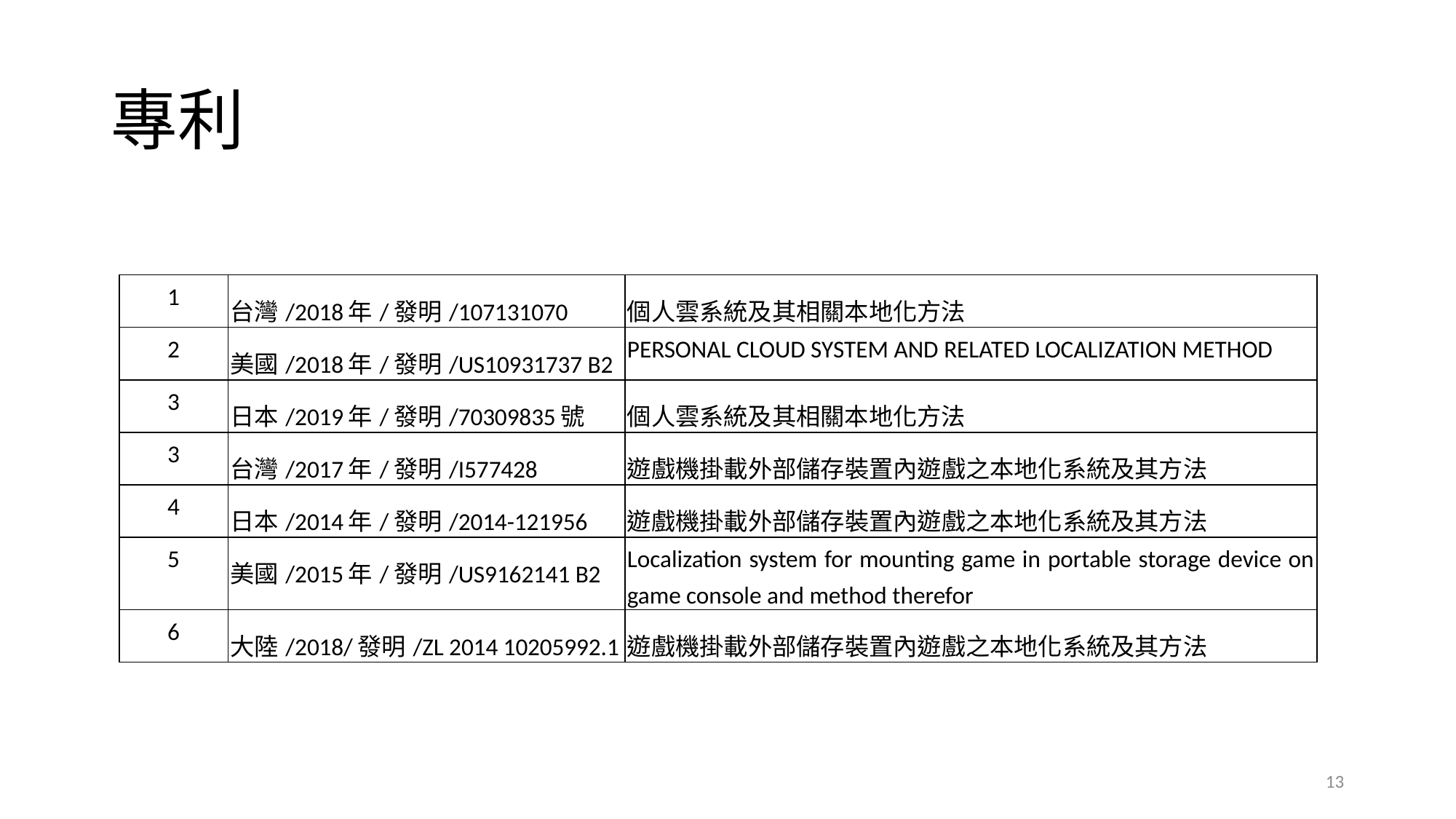

# 專利
| 1 | 台灣/2018年/發明/107131070 | 個人雲系統及其相關本地化方法 |
| --- | --- | --- |
| 2 | 美國/2018年/發明/US10931737 B2 | PERSONAL CLOUD SYSTEM AND RELATED LOCALIZATION METHOD |
| 3 | 日本/2019年/發明/70309835號 | 個人雲系統及其相關本地化方法 |
| 3 | 台灣/2017年/發明/I577428 | 遊戲機掛載外部儲存裝置內遊戲之本地化系統及其方法 |
| 4 | 日本/2014年/發明/2014-121956 | 遊戲機掛載外部儲存裝置內遊戲之本地化系統及其方法 |
| 5 | 美國/2015年/發明/US9162141 B2 | Localization system for mounting game in portable storage device on game console and method therefor |
| 6 | 大陸/2018/發明/ZL 2014 10205992.1 | 遊戲機掛載外部儲存裝置內遊戲之本地化系統及其方法 |
13